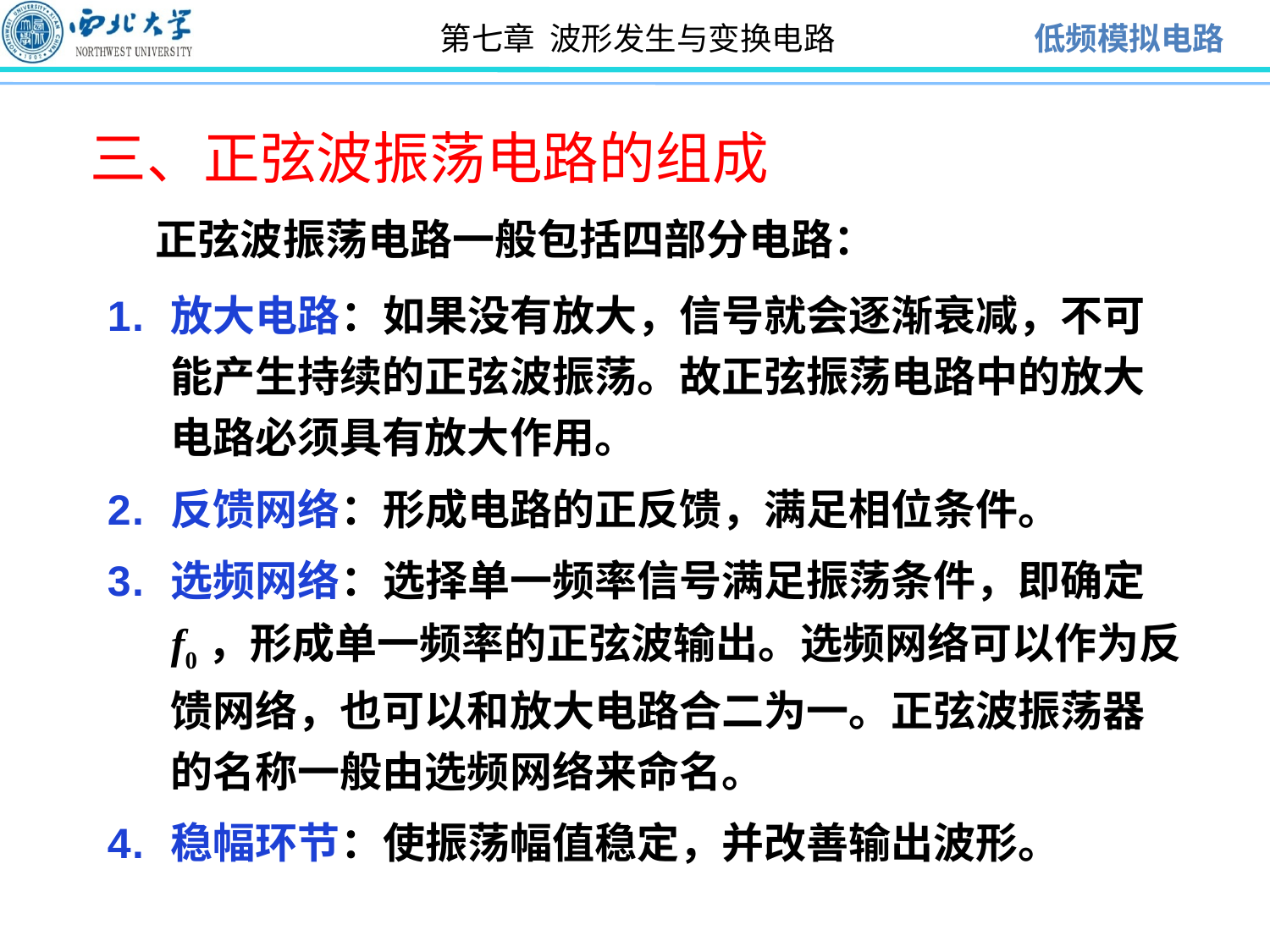

三、正弦波振荡电路的组成
    正弦波振荡电路一般包括四部分电路：
放大电路：如果没有放大，信号就会逐渐衰减，不可能产生持续的正弦波振荡。故正弦振荡电路中的放大电路必须具有放大作用。
反馈网络：形成电路的正反馈，满足相位条件。
选频网络：选择单一频率信号满足振荡条件，即确定 f0，形成单一频率的正弦波输出。选频网络可以作为反馈网络，也可以和放大电路合二为一。正弦波振荡器的名称一般由选频网络来命名。
稳幅环节：使振荡幅值稳定，并改善输出波形。

11